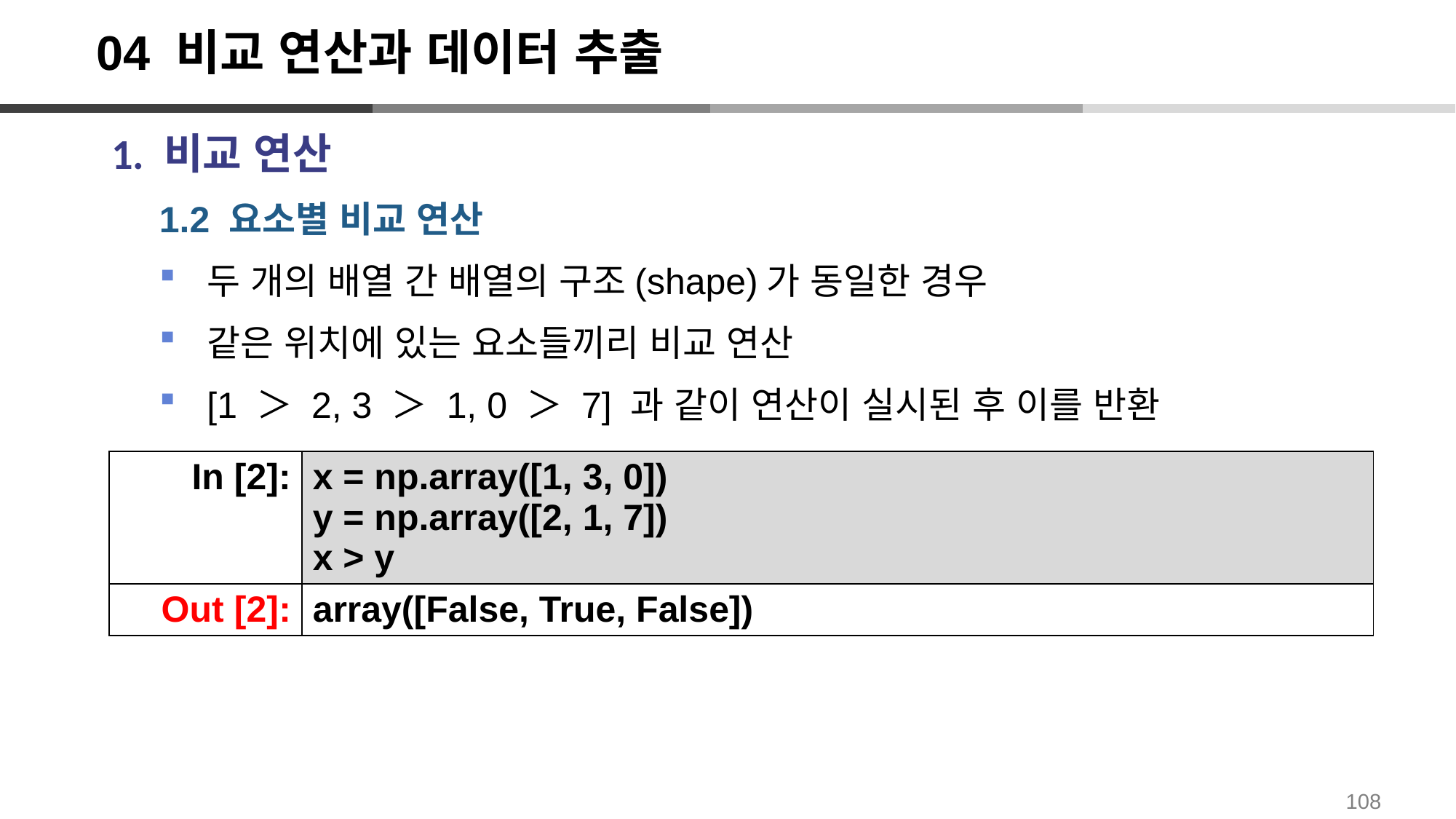

# 04 비교 연산과 데이터 추출
1. 비교 연산
1.2 요소별 비교 연산
두 개의 배열 간 배열의 구조(shape)가 동일한 경우
같은 위치에 있는 요소들끼리 비교 연산
[1 ＞ 2, 3 ＞ 1, 0 ＞ 7] 과 같이 연산이 실시된 후 이를 반환

| In [2]: | x = np.array([1, 3, 0]) y = np.array([2, 1, 7]) x > y |
| --- | --- |
| Out [2]: | array([False, True, False]) |